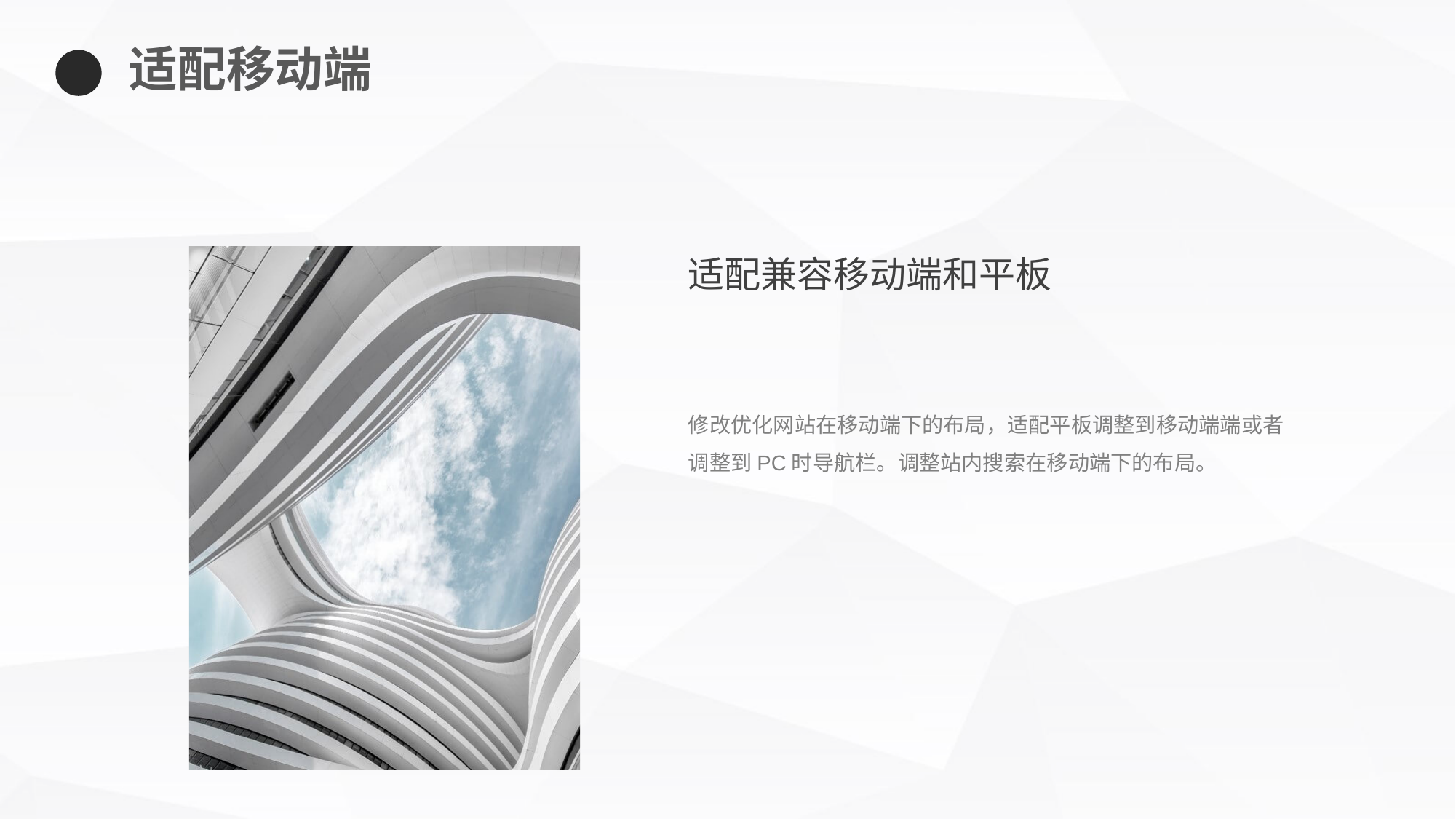

适配移动端

适配兼容移动端和平板

修改优化网站在移动端下的布局，适配平板调整到移动端端或者调整到PC时导航栏。调整站内搜索在移动端下的布局。